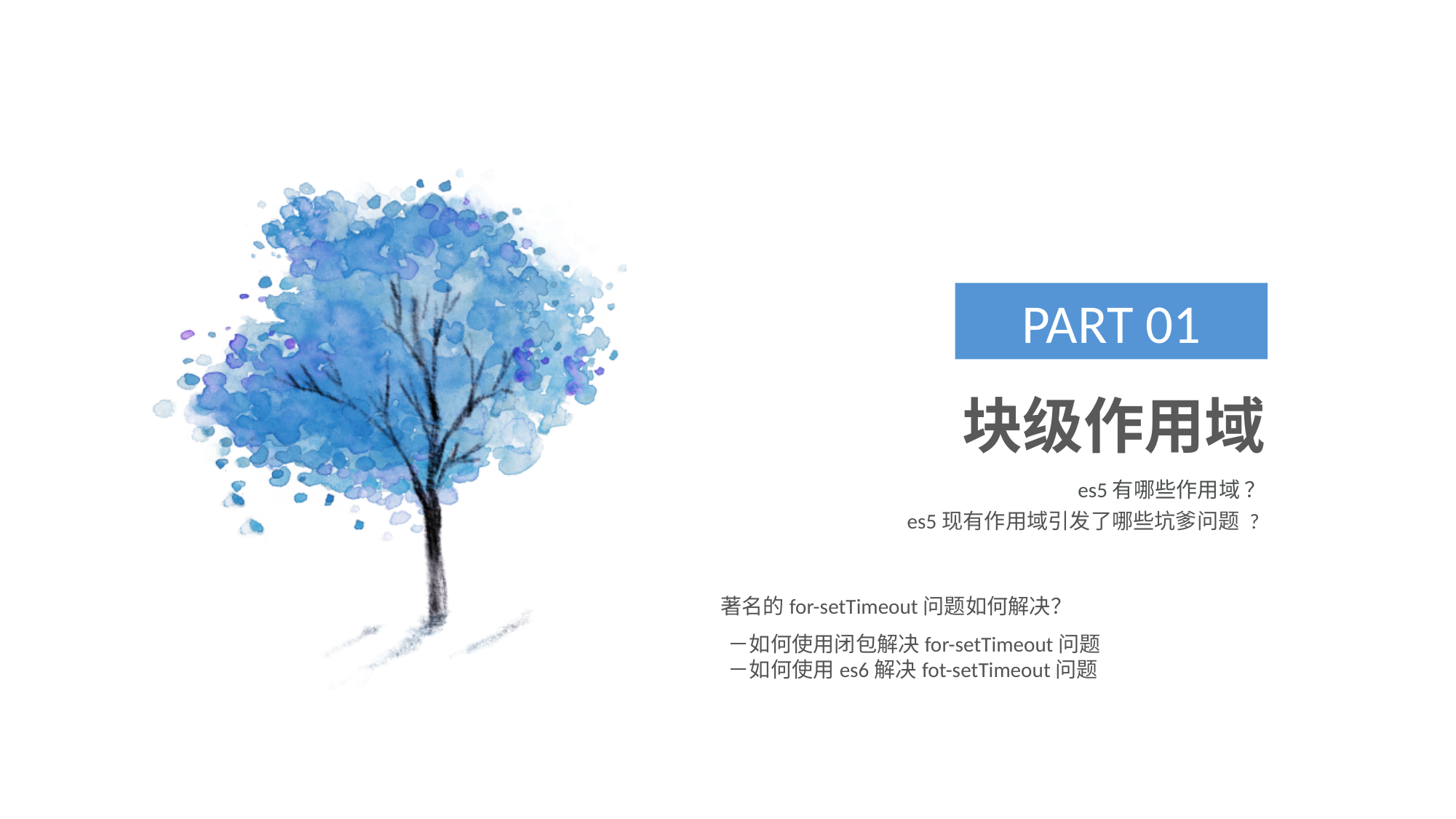

PART 01
块级作用域
es5有哪些作用域 ？
es5现有作用域引发了哪些坑爹问题 ?
著名的for-setTimeout问题如何解决？
－如何使用闭包解决for-setTimeout问题
－如何使用es6解决fot-setTimeout问题